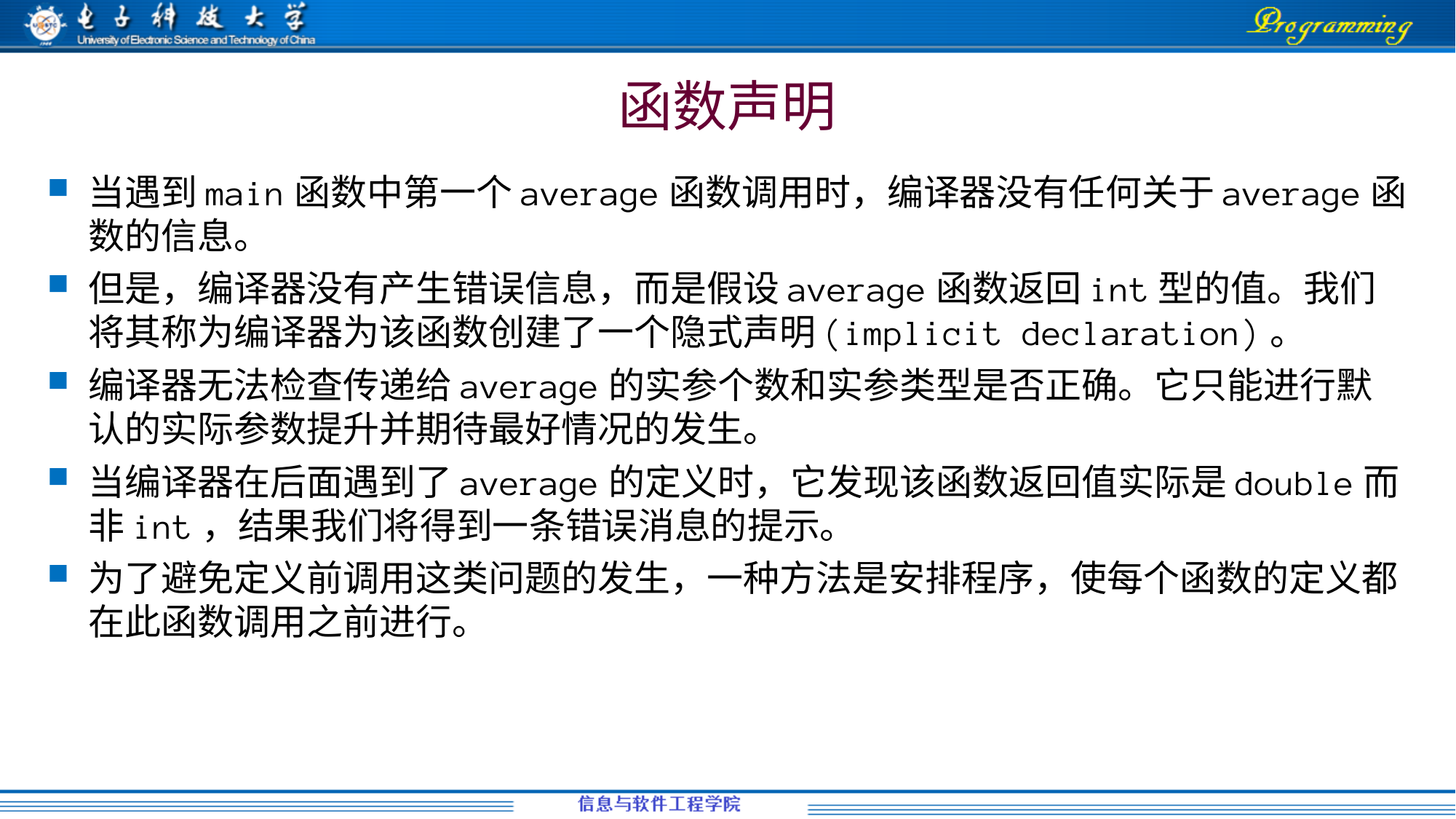

# 函数声明
当遇到main函数中第一个average函数调用时，编译器没有任何关于average函数的信息。
但是，编译器没有产生错误信息，而是假设average函数返回int型的值。我们将其称为编译器为该函数创建了一个隐式声明(implicit declaration)。
编译器无法检查传递给average的实参个数和实参类型是否正确。它只能进行默认的实际参数提升并期待最好情况的发生。
当编译器在后面遇到了average的定义时，它发现该函数返回值实际是double而非int，结果我们将得到一条错误消息的提示。
为了避免定义前调用这类问题的发生，一种方法是安排程序，使每个函数的定义都在此函数调用之前进行。